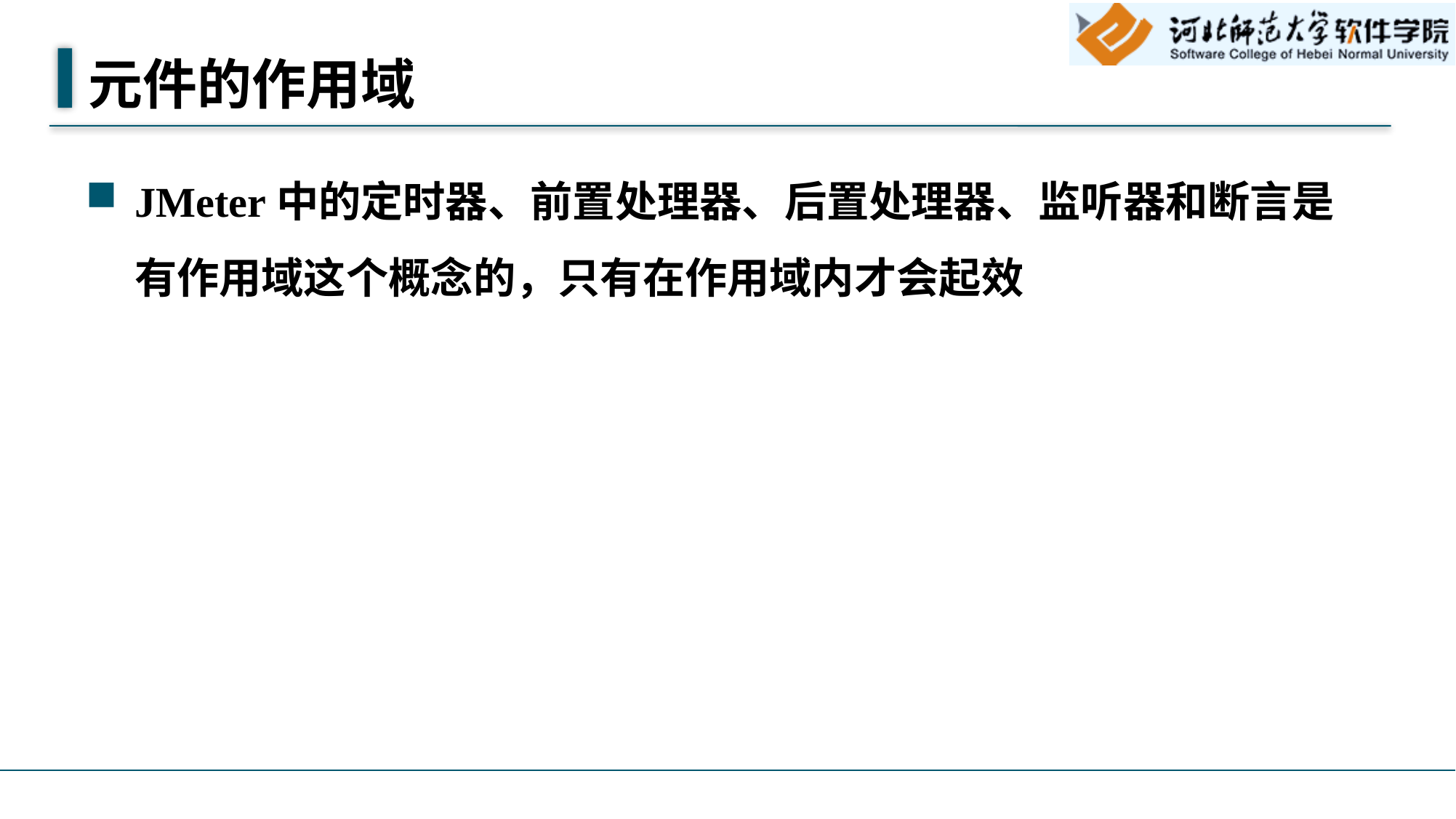

# 元件的作用域
JMeter中的定时器、前置处理器、后置处理器、监听器和断言是有作用域这个概念的，只有在作用域内才会起效